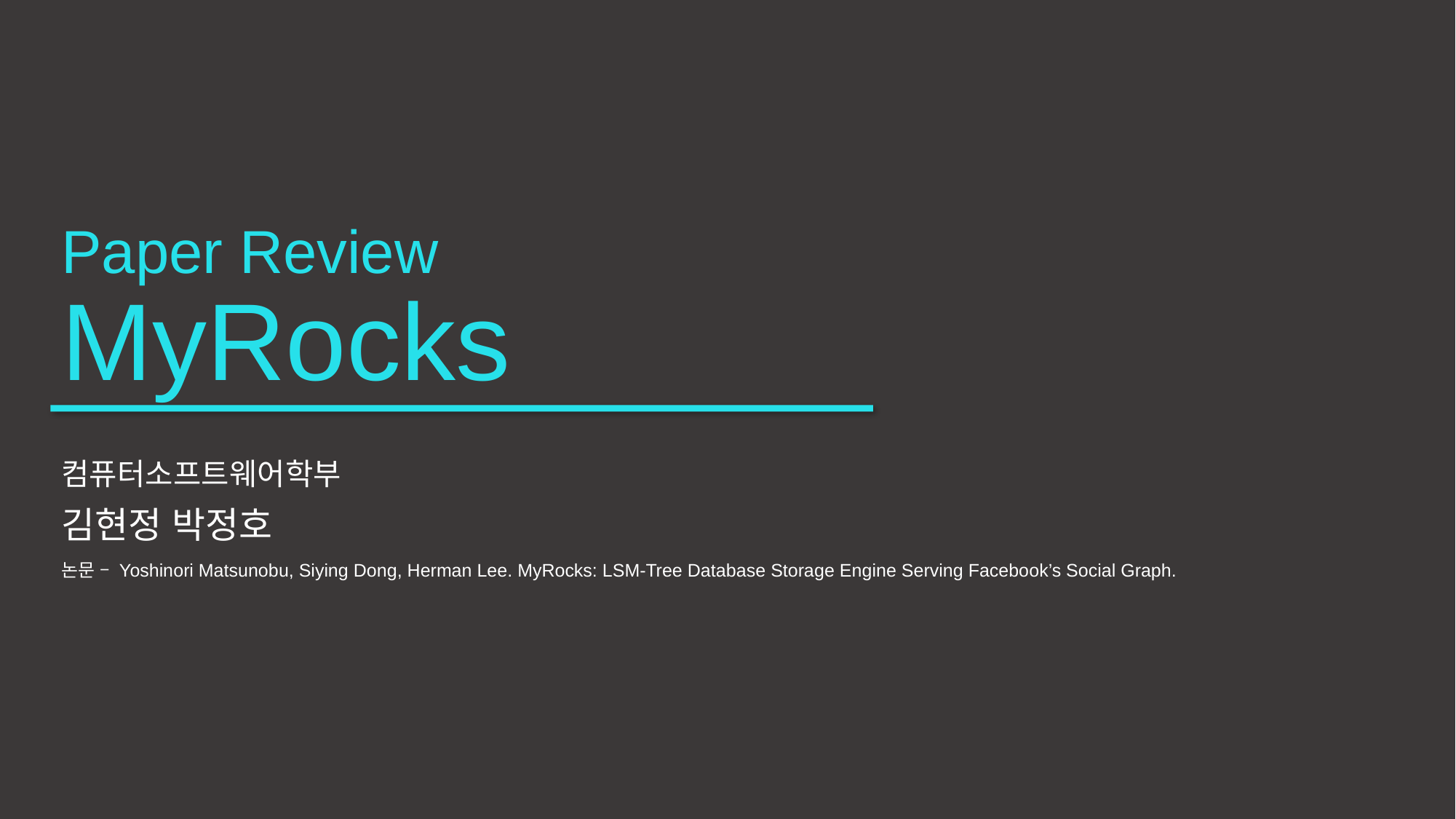

# Paper Review MyRocks

컴퓨터소프트웨어학부
김현정 박정호
논문 – Yoshinori Matsunobu, Siying Dong, Herman Lee. MyRocks: LSM-Tree Database Storage Engine Serving Facebook’s Social Graph.